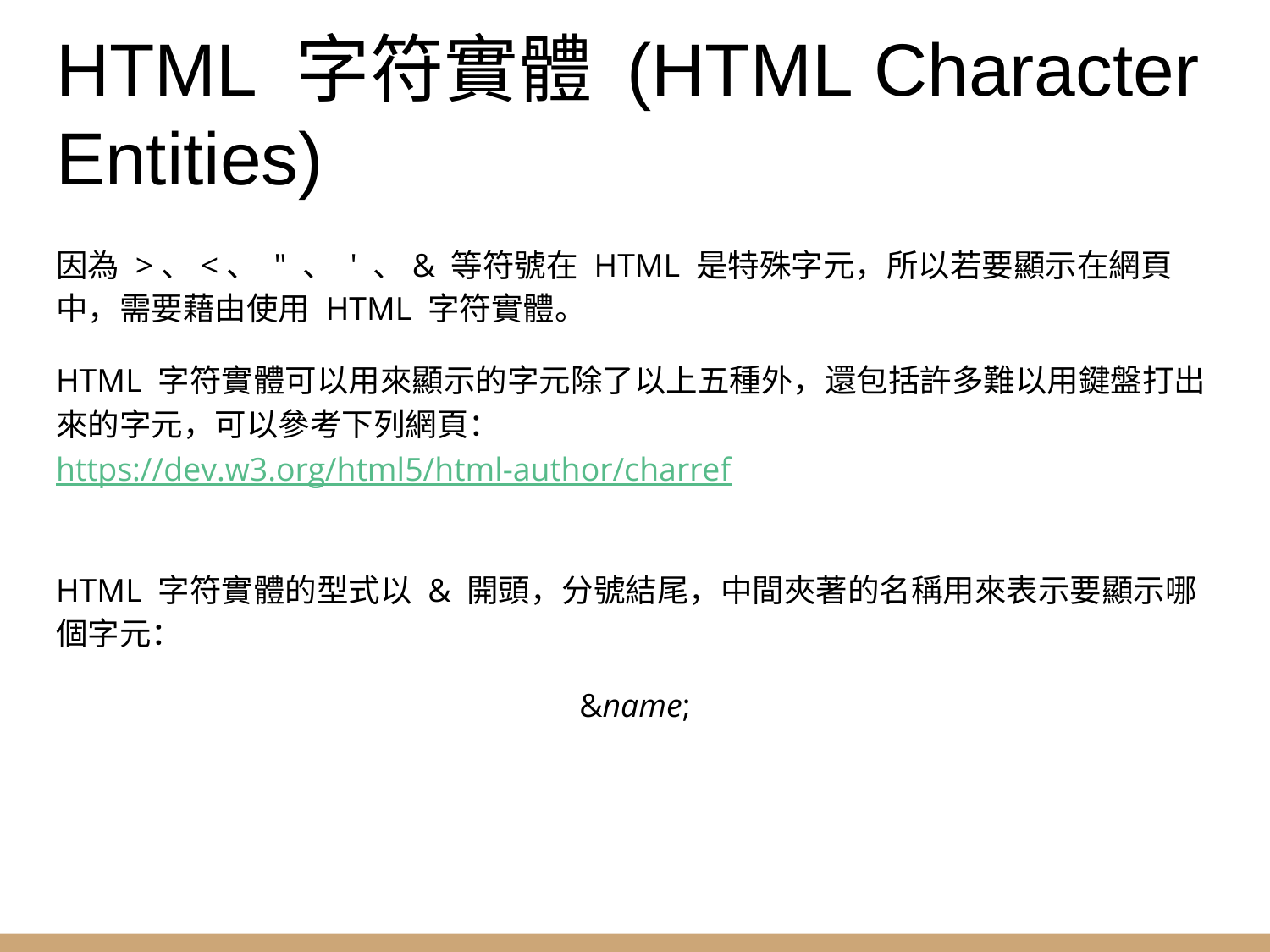

# HTML 字符實體 (HTML Character Entities)
因為 >、<、 " 、 ' 、& 等符號在 HTML 是特殊字元，所以若要顯示在網頁中，需要藉由使用 HTML 字符實體。
HTML 字符實體可以用來顯示的字元除了以上五種外，還包括許多難以用鍵盤打出來的字元，可以參考下列網頁：
https://dev.w3.org/html5/html-author/charref
HTML 字符實體的型式以 & 開頭，分號結尾，中間夾著的名稱用來表示要顯示哪個字元：
&name;